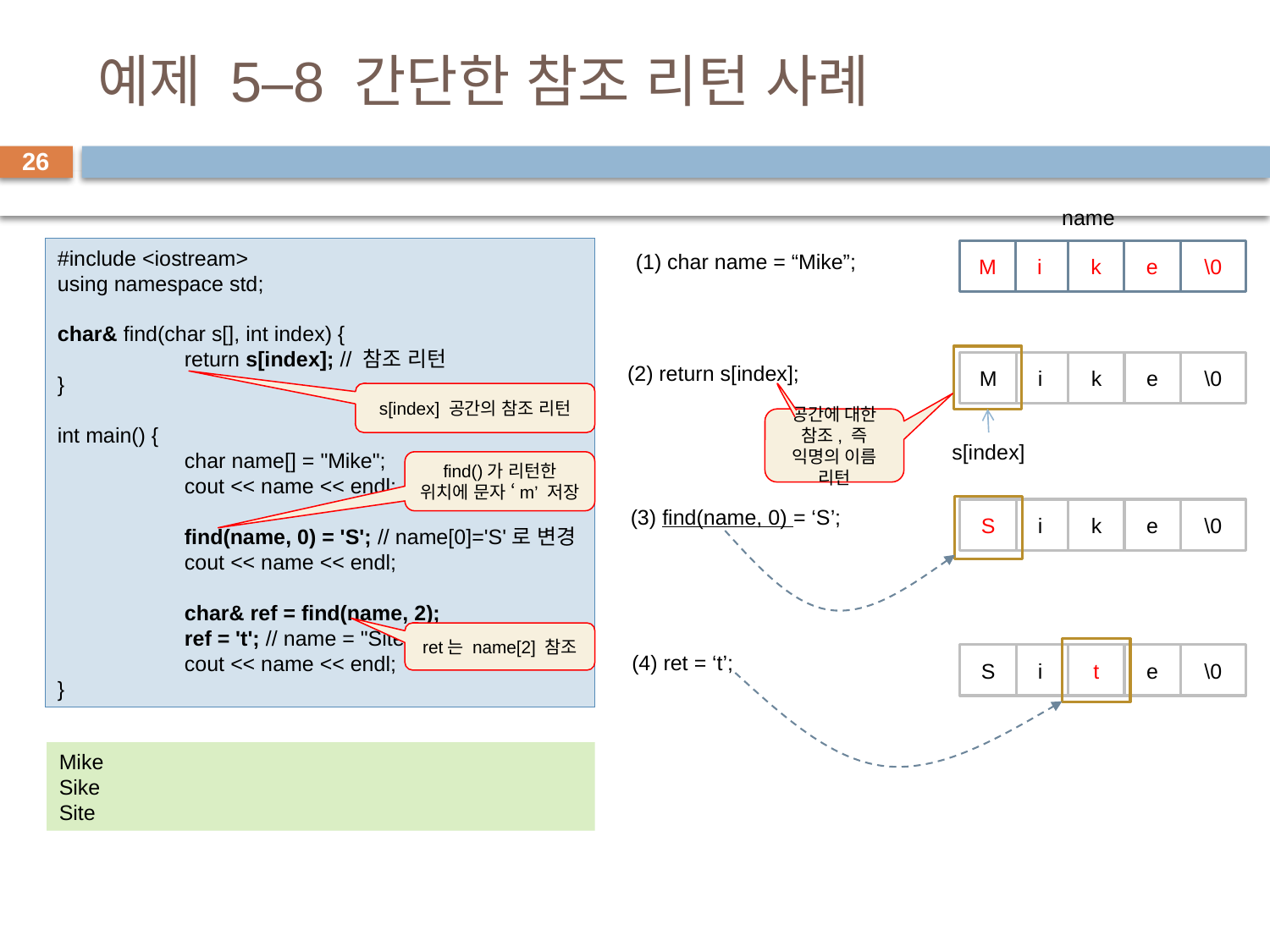

# 예제 5–8 간단한 참조 리턴 사례
26
name
#include <iostream>
using namespace std;

char& find(char s[], int index) {
	return s[index]; // 참조 리턴
}

int main() {
	char name[] = "Mike";
	cout << name << endl;

	find(name, 0) = 'S'; // name[0]='S'로 변경
	cout << name << endl;

	char& ref = find(name, 2);
	ref = 't'; // name = "Site"
	cout << name << endl;
}
M
i
k
e
\0
(1) char name = “Mike”;

M
i
k
e
\0
(2) return s[index];
s[index] 공간의 참조 리턴

공간에 대한 참조, 즉 익명의 이름 리턴
s[index]
find()가 리턴한 위치에 문자 ‘m’ 저장

(3) find(name, 0) = ‘S’;
S
i
k
e
\0

ret는 name[2] 참조

(4) ret = ‘t’;
S
i
t
e
\0

Mike
Sike
Site